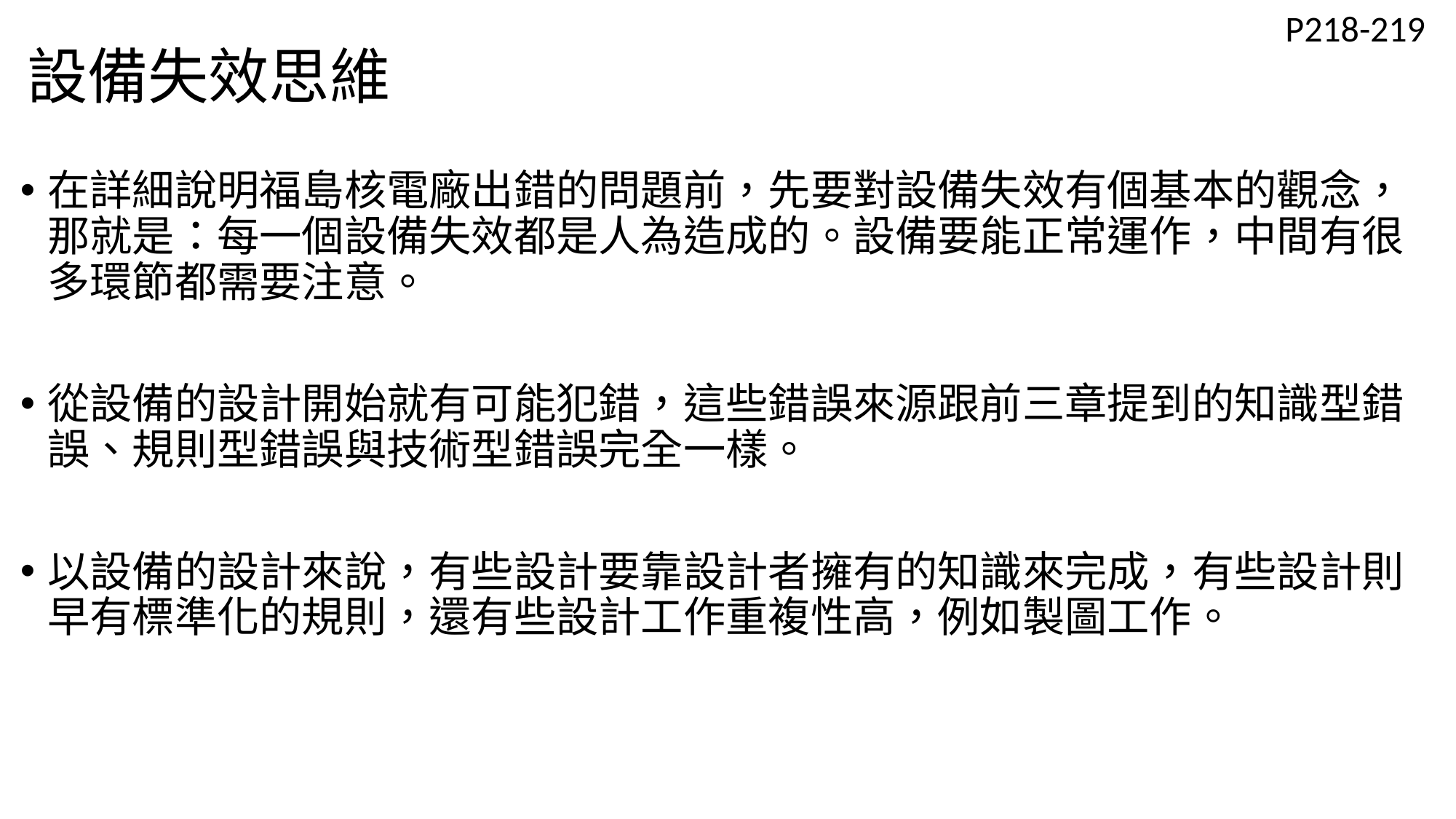

# 設備失效思維
P218-219
在詳細說明福島核電廠出錯的問題前，先要對設備失效有個基本的觀念，那就是：每一個設備失效都是人為造成的。設備要能正常運作，中間有很多環節都需要注意。

從設備的設計開始就有可能犯錯，這些錯誤來源跟前三章提到的知識型錯誤、規則型錯誤與技術型錯誤完全一樣。

以設備的設計來說，有些設計要靠設計者擁有的知識來完成，有些設計則早有標準化的規則，還有些設計工作重複性高，例如製圖工作。